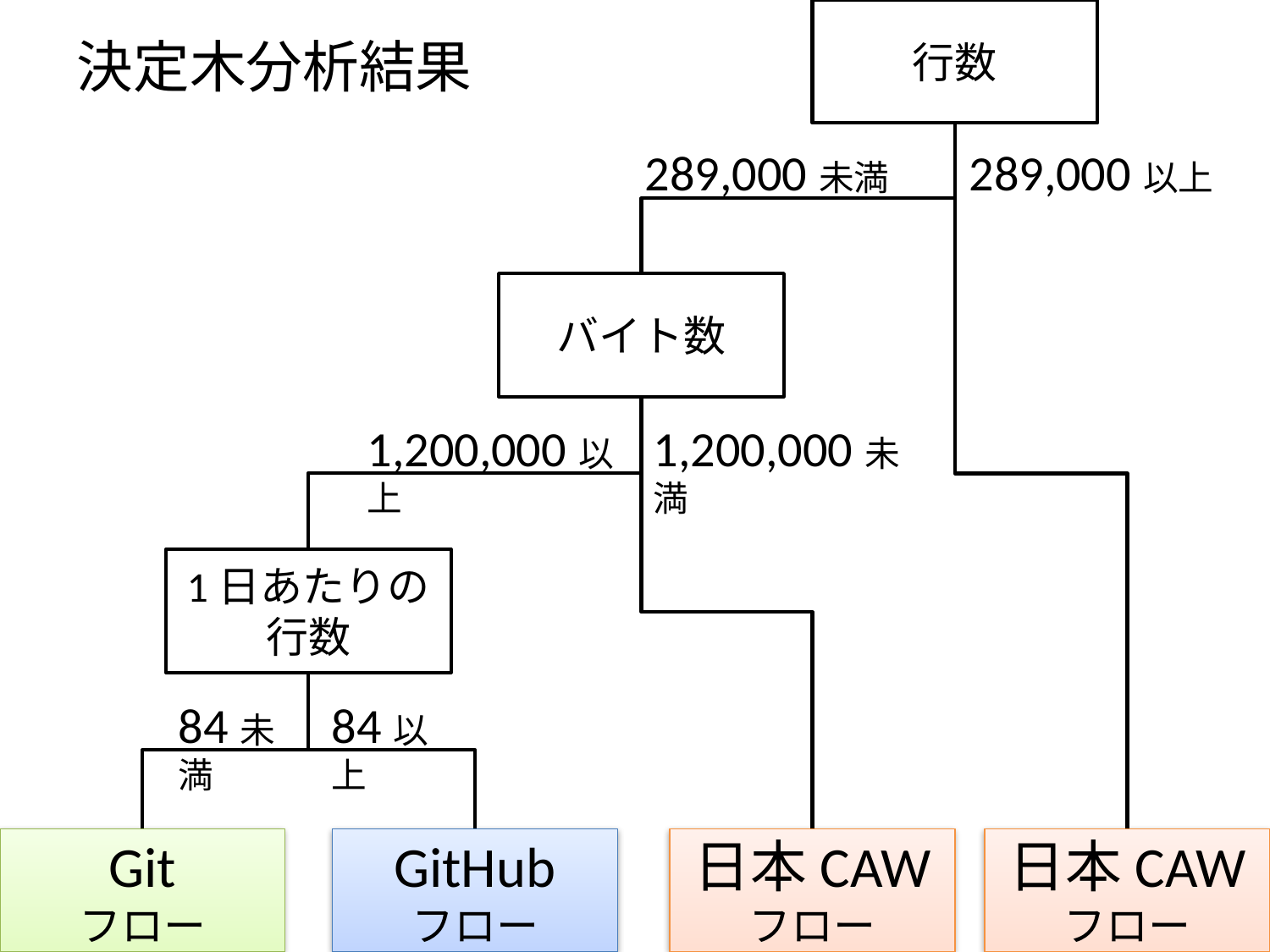

行数
決定木分析結果
289,000未満
289,000以上
バイト数
1,200,000以上
1,200,000未満
1日あたりの
行数
84未満
84以上
Git
フロー
GitHub
フロー
日本CAW
フロー
日本CAW
フロー